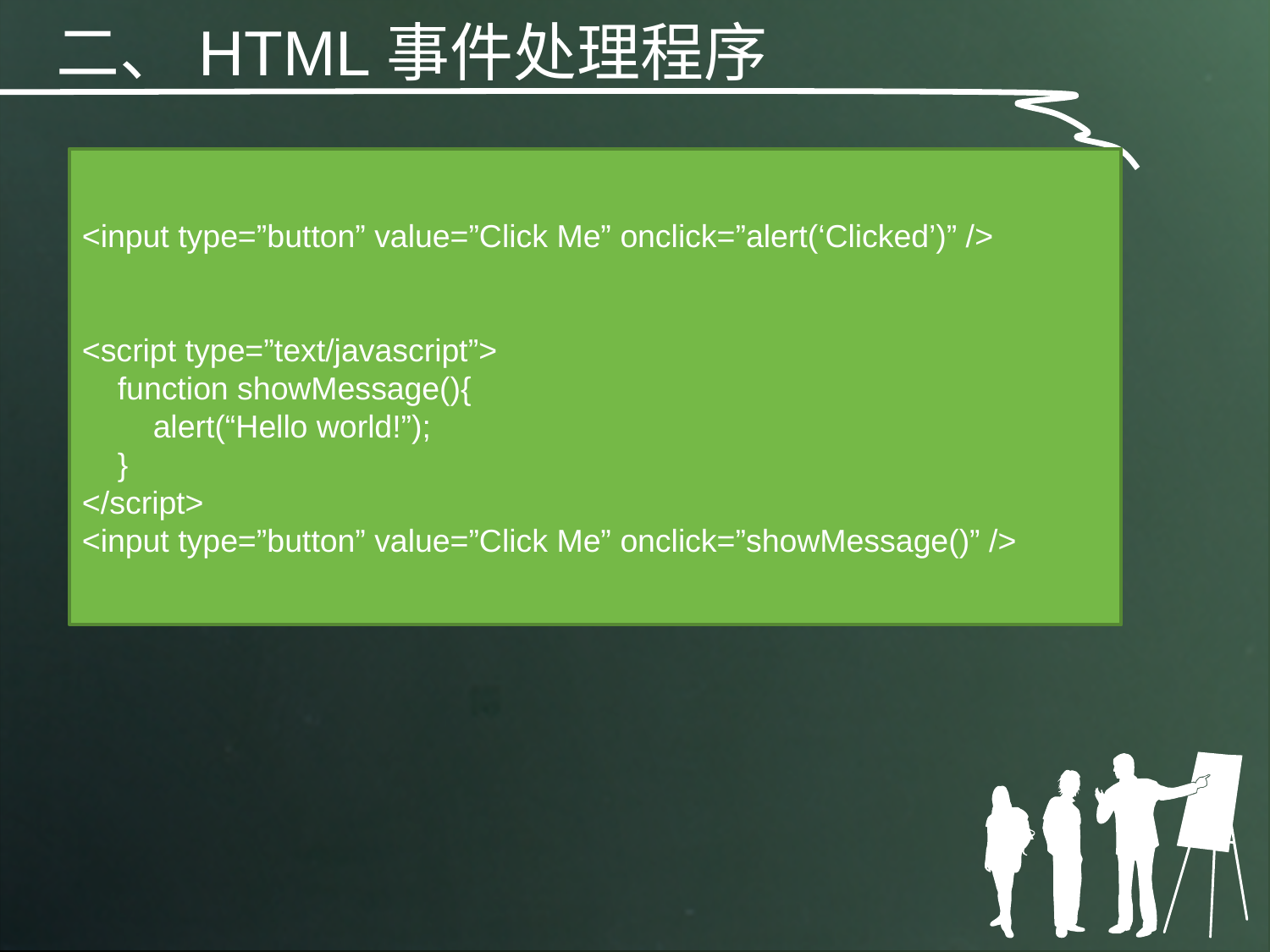

二、HTML事件处理程序

<input type=”button” value=”Click Me” onclick=”alert(‘Clicked’)” />

<script type=”text/javascript”>
    function showMessage(){
        alert(“Hello world!”);
    }
</script>
<input type=”button” value=”Click Me” onclick=”showMessage()” />